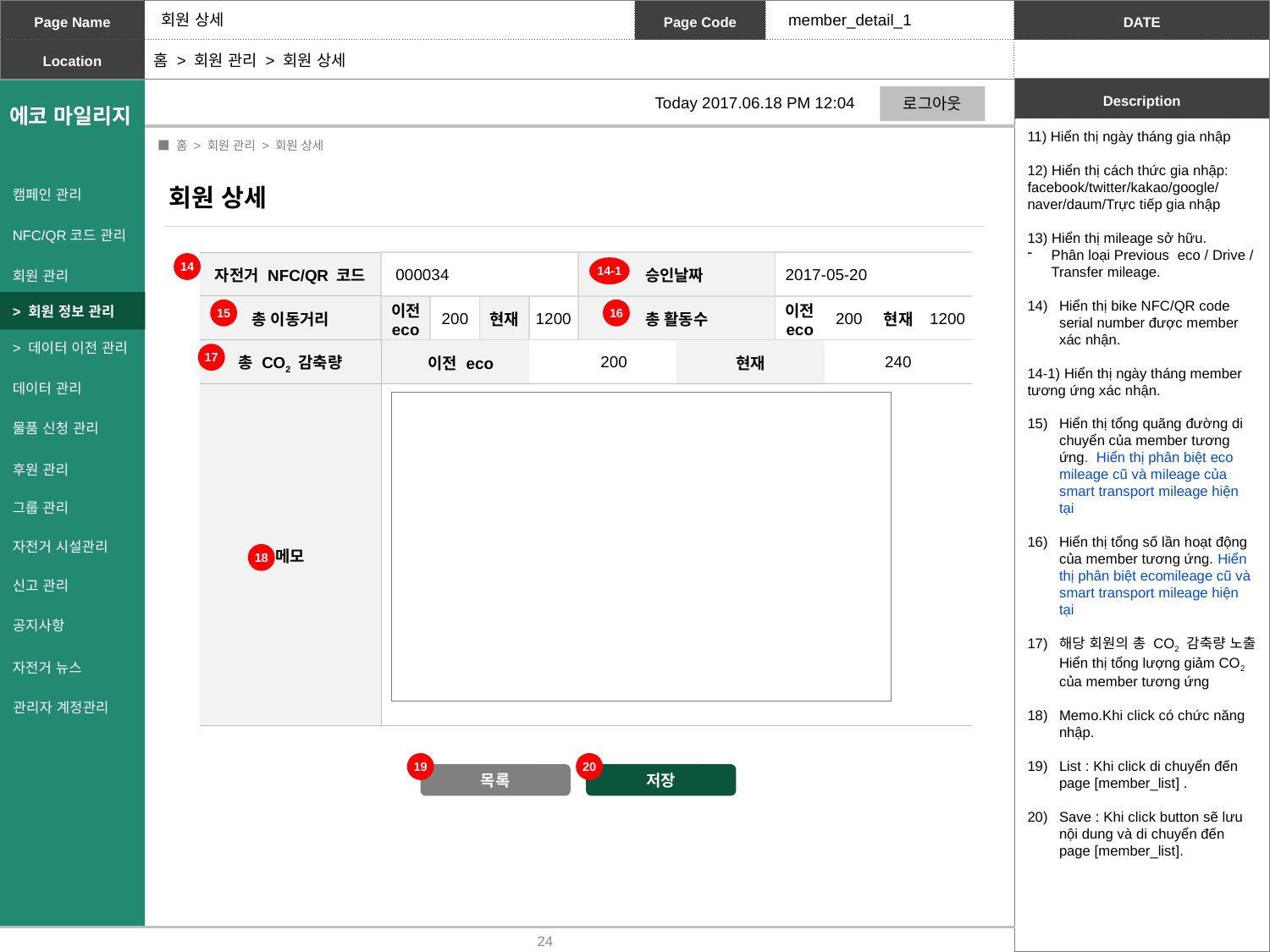

회원 상세
member_detail_1
홈 > 회원 관리 > 회원 상세
로그아웃
Today 2017.06.18 PM 12:04
11) Hiển thị ngày tháng gia nhập

12) Hiển thị cách thức gia nhập: facebook/twitter/kakao/google/naver/daum/Trực tiếp gia nhập

13) Hiển thị mileage sở hữu.
Phân loại Previous  eco / Drive / Transfer mileage.

Hiển thị bike NFC/QR code serial number được member xác nhận.

14-1) Hiển thị ngày tháng member tương ứng xác nhận.

Hiển thị tổng quãng đường di chuyển của member tương ứng.  Hiển thị phân biệt eco mileage cũ và mileage của smart transport mileage hiện tại

Hiển thị tổng số lần hoạt động của member tương ứng. Hiển thị phân biệt ecomileage cũ và smart transport mileage hiện tại

해당 회원의 총 CO2 감축량 노출 Hiển thị tổng lượng giảm CO2 của member tương ứng

Memo.Khi click có chức năng nhập.

List : Khi click di chuyển đến page [member_list] .

Save : Khi click button sẽ lưu nội dung và di chuyển đến page [member_list].
   ■ 홈 > 회원 관리 > 회원 상세
회원 상세
캠페인 관리
NFC/QR코드 관리
| 자전거 NFC/QR 코드 | 000034 |  |  |  | 승인날짜 |  | 2017-05-20 |  |  |  |
| --- | --- | --- | --- | --- | --- | --- | --- | --- | --- | --- |
| 총 이동거리 | 이전 eco | 200 | 현재 | 1200 | 총 활동수 |  | 이전 eco | 200 | 현재 | 1200 |
| 총 CO2 감축량 | 이전 eco |  |  | 200 |  | 현재 |  | 240 |  |  |
| 메모 |  |  |  |  |  |  |  |  |  |  |
14
회원 관리
14-1

> 회원 정보 관리
16
15
> 데이터 이전 관리
17
데이터 관리

물품 신청 관리
후원 관리
그룹 관리
자전거 시설관리
18
신고 관리
공지사항
자전거 뉴스
관리자 계정관리
19
20
목록
저장
24